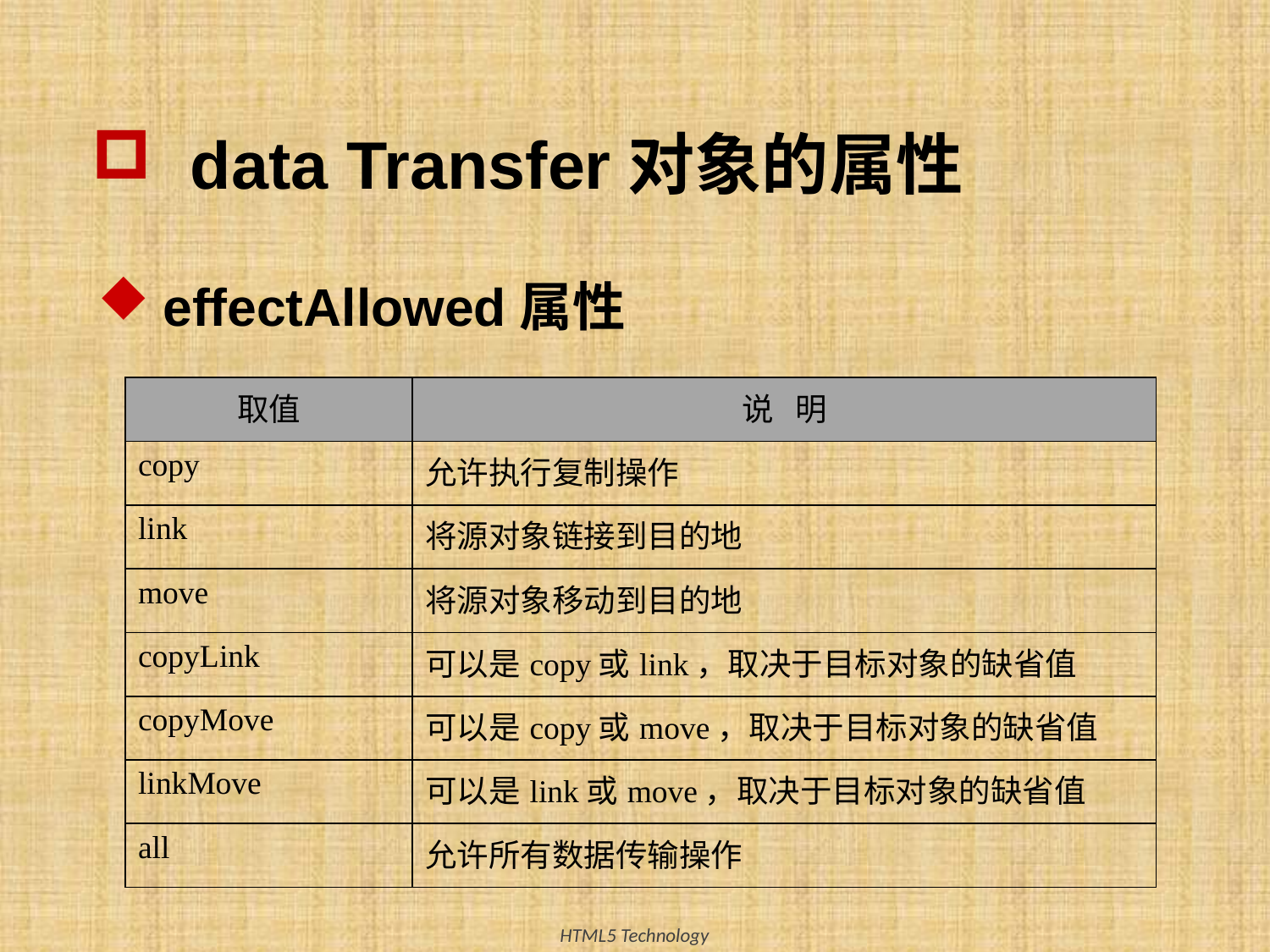

# data Transfer对象的属性
effectAllowed属性
| 取值 | 说 明 |
| --- | --- |
| copy | 允许执行复制操作 |
| link | 将源对象链接到目的地 |
| move | 将源对象移动到目的地 |
| copyLink | 可以是copy或link，取决于目标对象的缺省值 |
| copyMove | 可以是copy或move，取决于目标对象的缺省值 |
| linkMove | 可以是link或move，取决于目标对象的缺省值 |
| all | 允许所有数据传输操作 |
12
HTML5 Technology